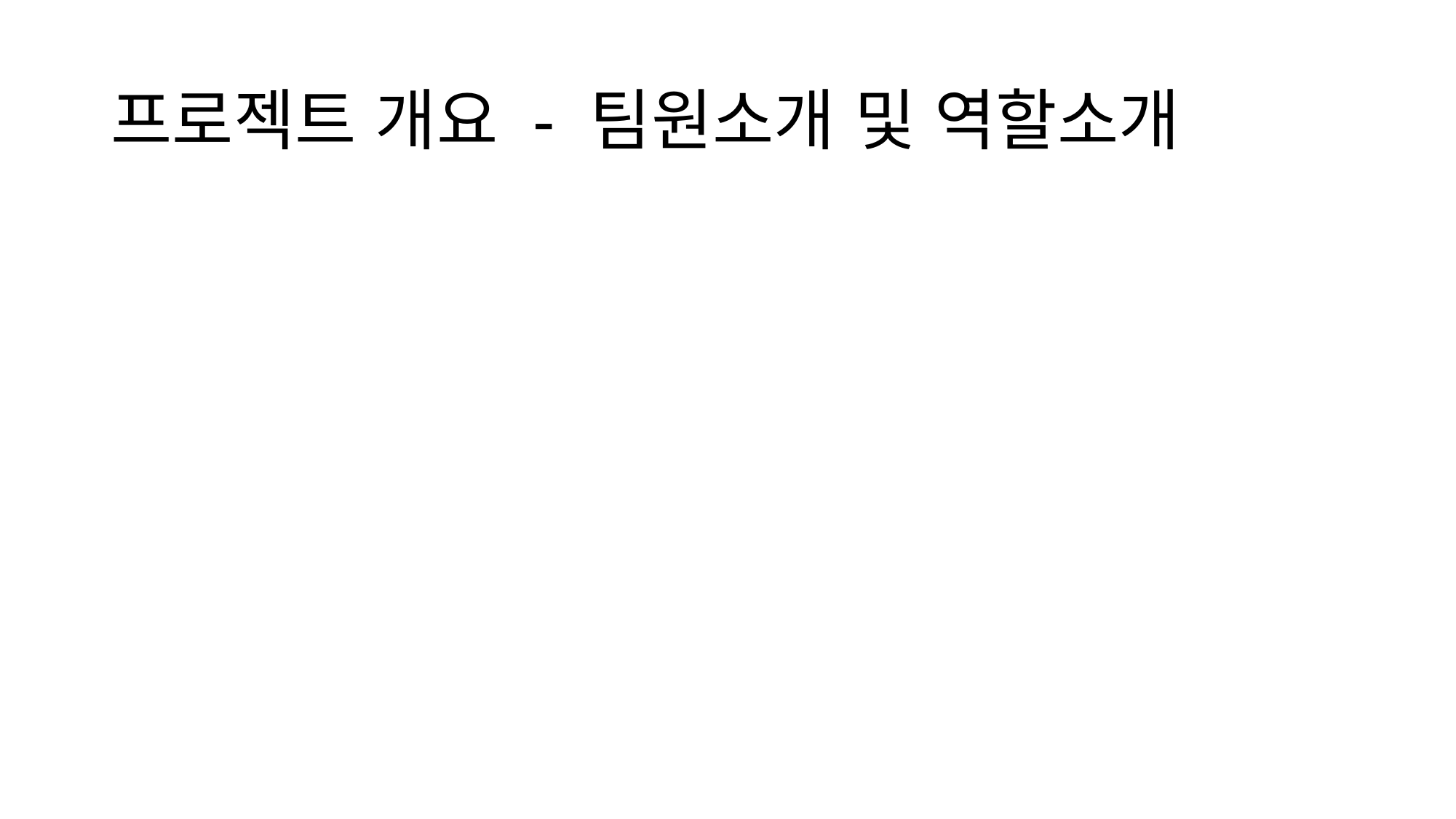

# 프로젝트 개요 - 팀원소개 및 역할소개